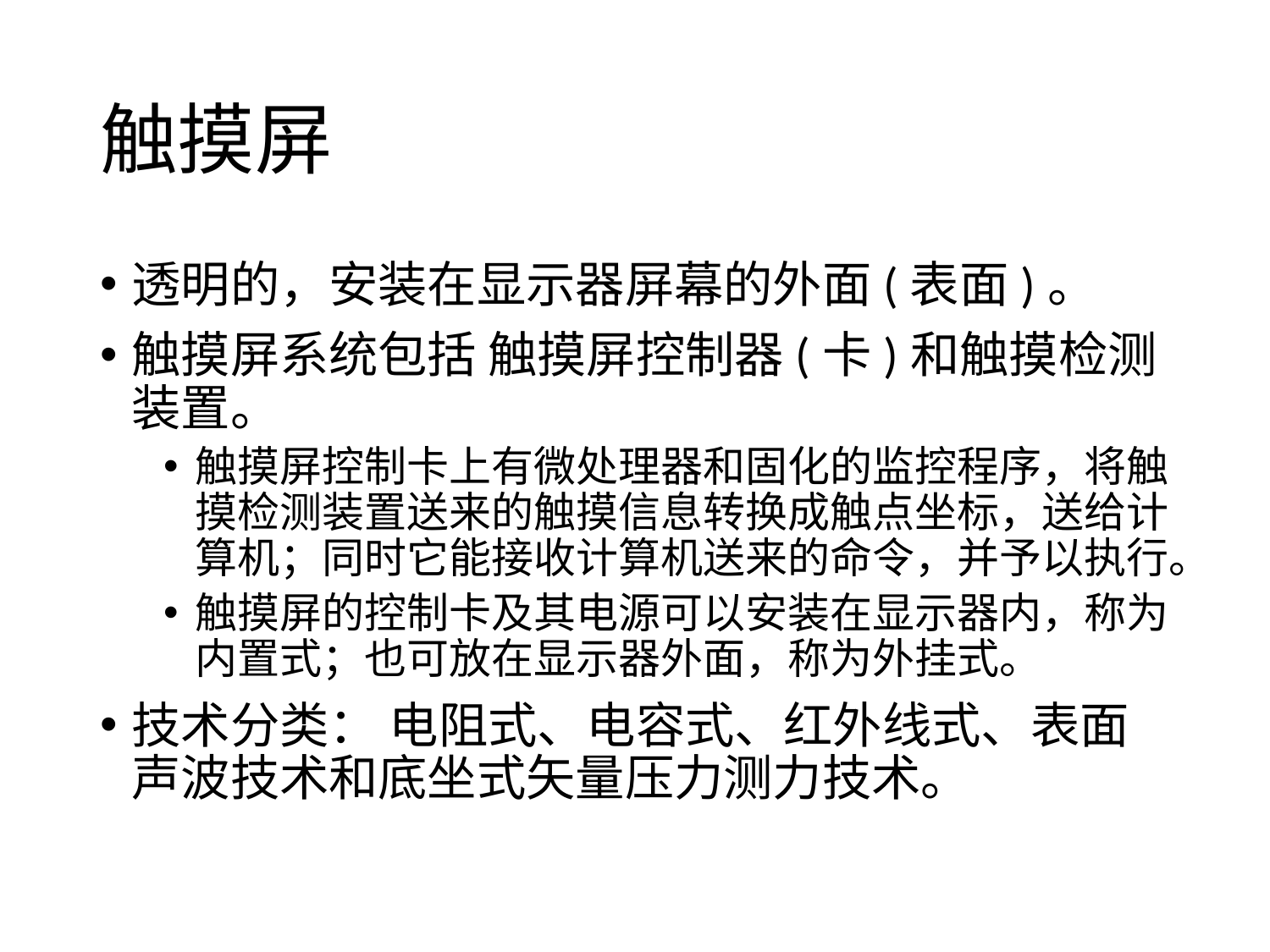

# 触摸屏
透明的，安装在显示器屏幕的外面(表面)。
触摸屏系统包括 触摸屏控制器(卡)和触摸检测装置。
触摸屏控制卡上有微处理器和固化的监控程序，将触摸检测装置送来的触摸信息转换成触点坐标，送给计算机；同时它能接收计算机送来的命令，并予以执行。
触摸屏的控制卡及其电源可以安装在显示器内，称为内置式；也可放在显示器外面，称为外挂式。
技术分类： 电阻式、电容式、红外线式、表面声波技术和底坐式矢量压力测力技术。